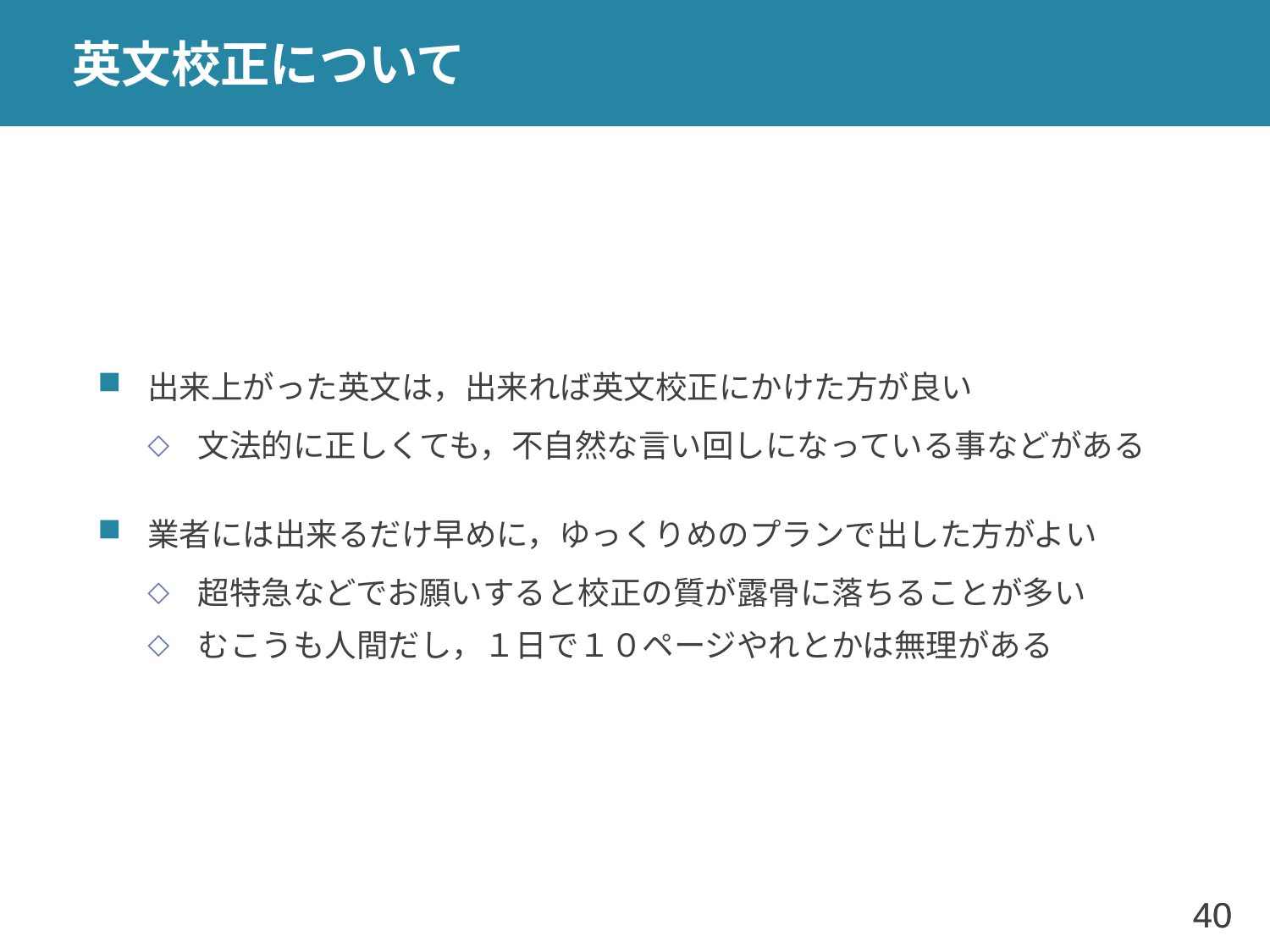

# 英文校正について
出来上がった英文は，出来れば英文校正にかけた方が良い
文法的に正しくても，不自然な言い回しになっている事などがある
業者には出来るだけ早めに，ゆっくりめのプランで出した方がよい
超特急などでお願いすると校正の質が露骨に落ちることが多い
むこうも人間だし，１日で１０ページやれとかは無理がある